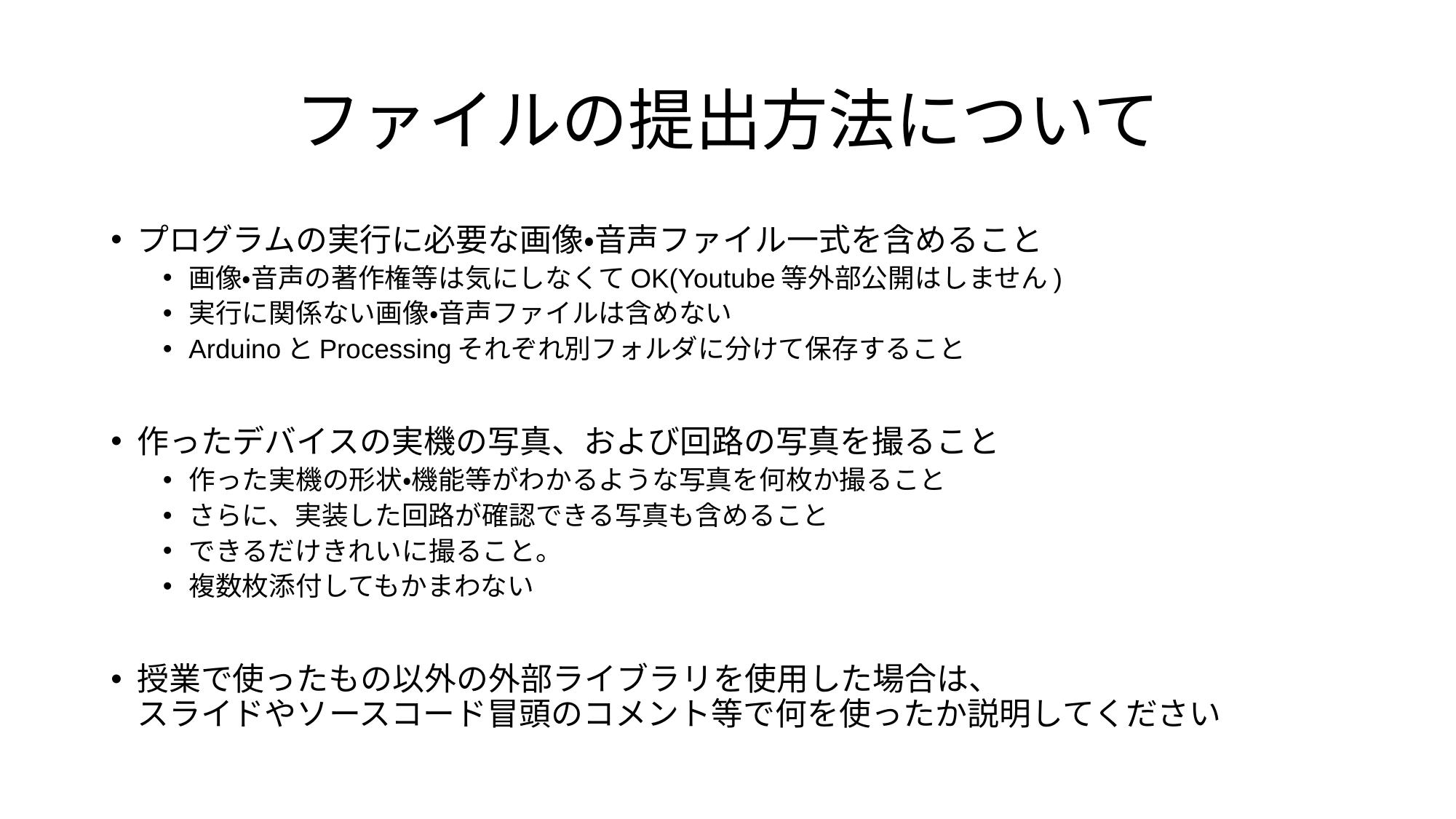

# ファイルの提出方法について
プログラムの実行に必要な画像・音声ファイル一式を含めること
画像・音声の著作権等は気にしなくてOK(Youtube等外部公開はしません)
実行に関係ない画像・音声ファイルは含めない
ArduinoとProcessingそれぞれ別フォルダに分けて保存すること

作ったデバイスの実機の写真、および回路の写真を撮ること
作った実機の形状・機能等がわかるような写真を何枚か撮ること
さらに、実装した回路が確認できる写真も含めること
できるだけきれいに撮ること。
複数枚添付してもかまわない

授業で使ったもの以外の外部ライブラリを使用した場合は、
スライドやソースコード冒頭のコメント等で何を使ったか説明してください